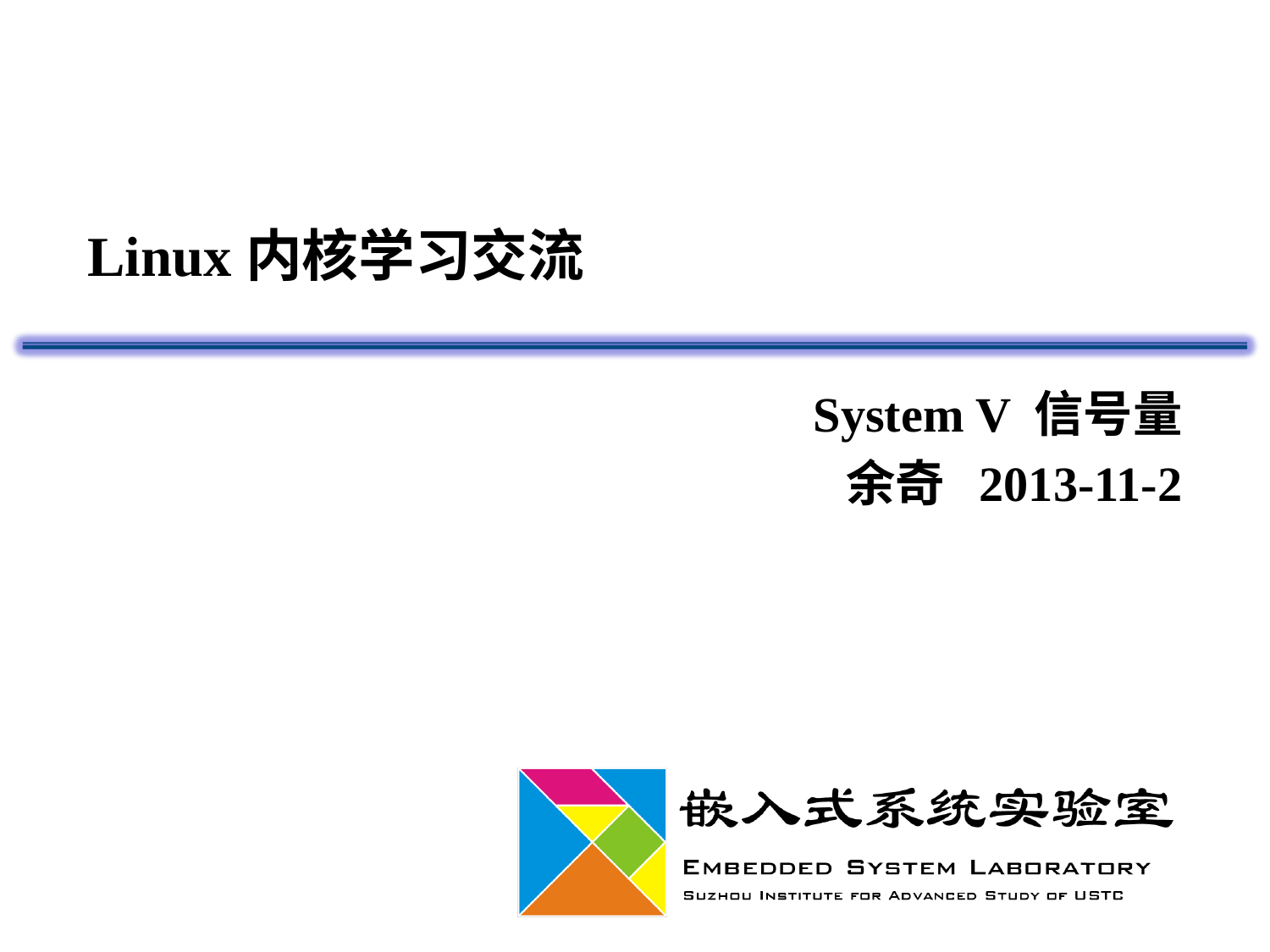

# Linux内核学习交流
System V 信号量
余奇  2013-11-2